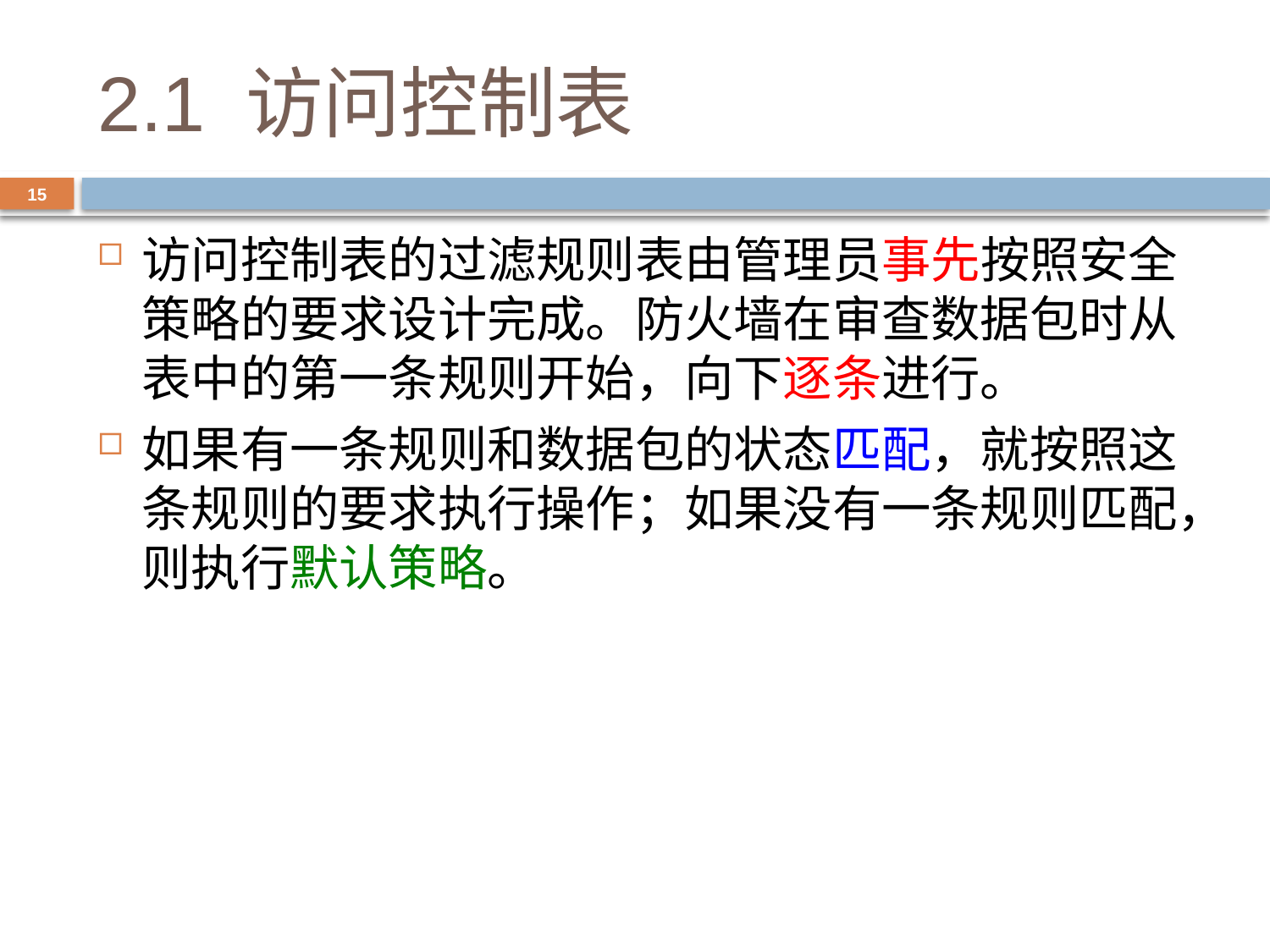

# 2.1 访问控制表
15
访问控制表的过滤规则表由管理员事先按照安全策略的要求设计完成。防火墙在审查数据包时从表中的第一条规则开始，向下逐条进行。
如果有一条规则和数据包的状态匹配，就按照这条规则的要求执行操作；如果没有一条规则匹配，则执行默认策略。